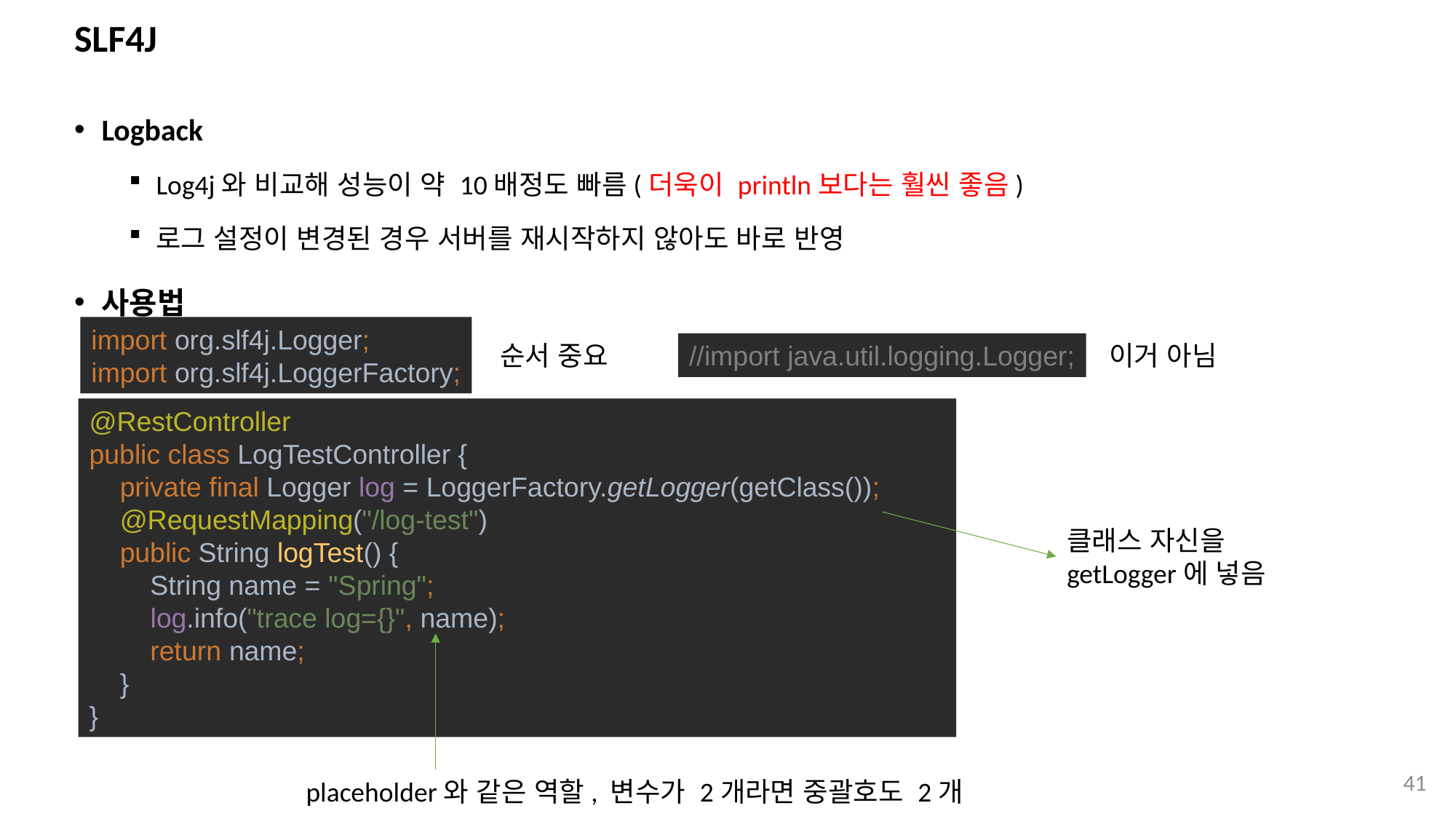

# SLF4J
Logback
Log4j와 비교해 성능이 약 10배정도 빠름(더욱이 println보다는 훨씬 좋음)
로그 설정이 변경된 경우 서버를 재시작하지 않아도 바로 반영
사용법

import org.slf4j.Logger;
import org.slf4j.LoggerFactory;
순서 중요
//import java.util.logging.Logger;
이거 아님
@RestController
public class LogTestController {
    private final Logger log = LoggerFactory.getLogger(getClass());
    @RequestMapping("/log-test")
    public String logTest() {
        String name = "Spring";
        log.info("trace log={}", name);
        return name;
    }
}
클래스 자신을
getLogger에 넣음
41
placeholder와 같은 역할, 변수가 2개라면 중괄호도 2개